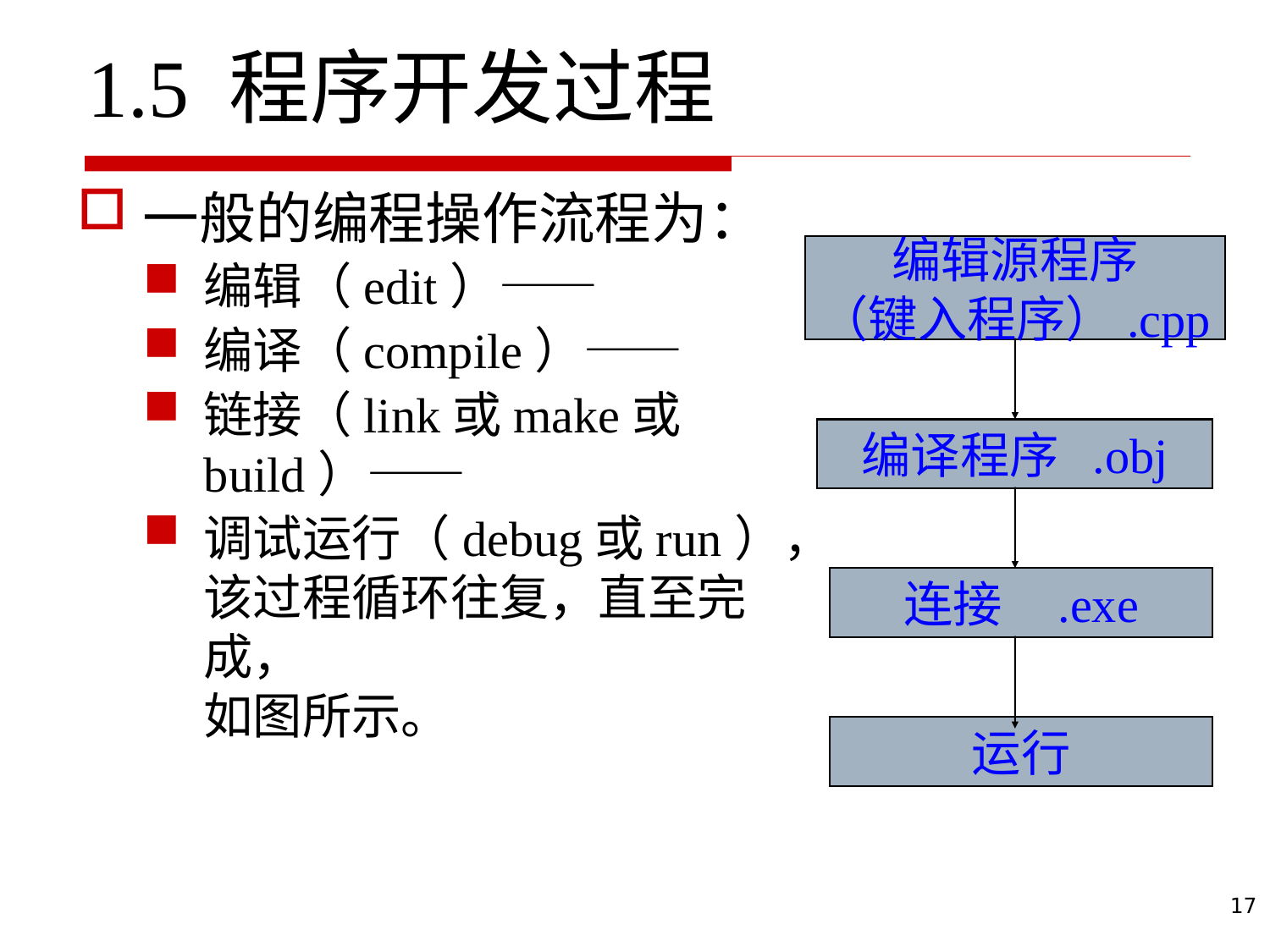

# 1.5 程序开发过程
一般的编程操作流程为：
编辑（edit）——
编译（compile）——
链接（link或make或build）——
调试运行（debug或run），该过程循环往复，直至完成，
如图所示。
编辑源程序
（键入程序）.cpp

编译程序  .obj

连接    .exe

运行
17